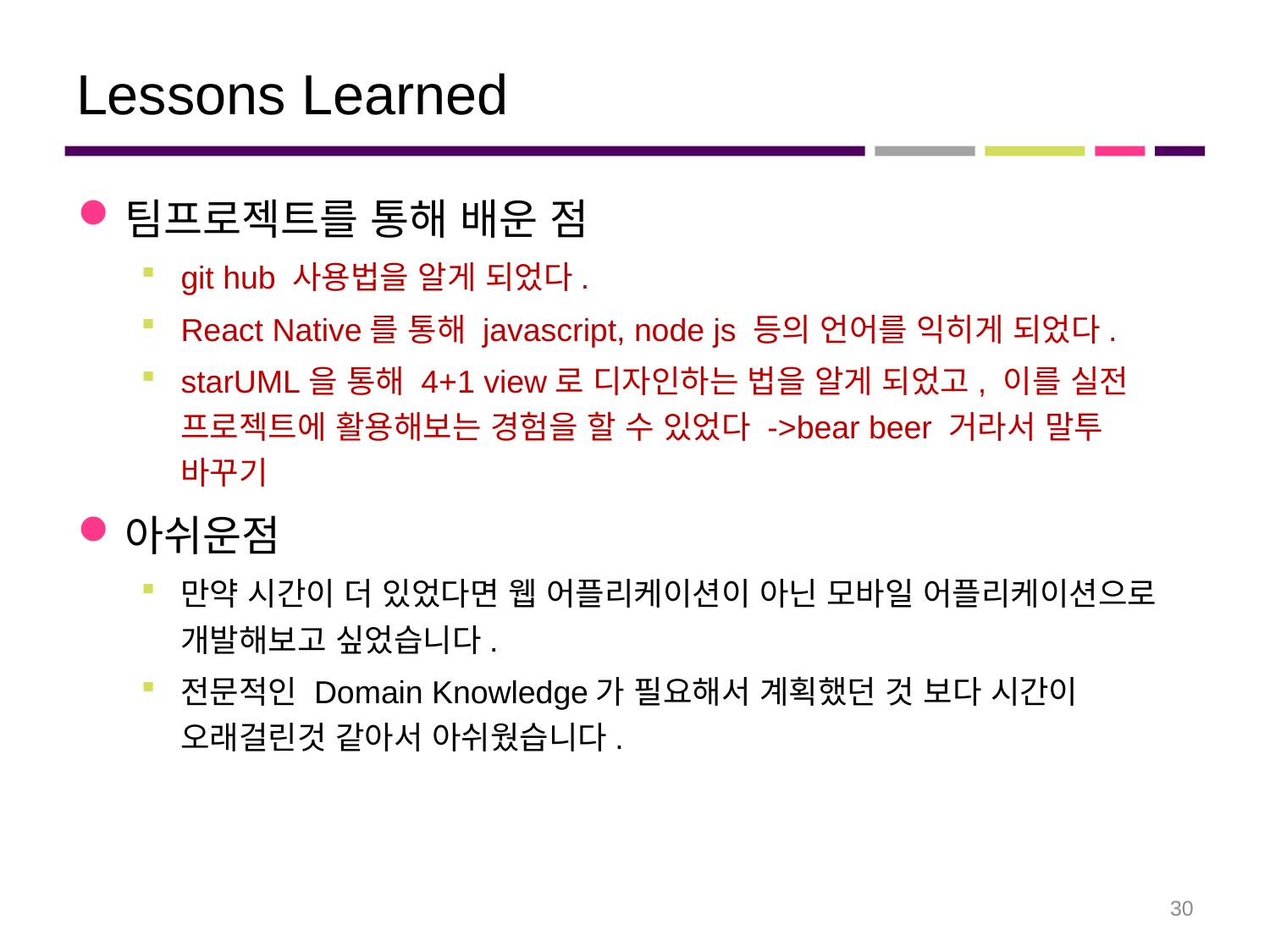

# Lessons Learned
팀프로젝트를 통해 배운 점
git hub 사용법을 알게 되었다.
React Native를 통해 javascript, node js 등의 언어를 익히게 되었다.
starUML을 통해 4+1 view로 디자인하는 법을 알게 되었고, 이를 실전 프로젝트에 활용해보는 경험을 할 수 있었다 ->bear beer 거라서 말투 바꾸기
아쉬운점
만약 시간이 더 있었다면 웹 어플리케이션이 아닌 모바일 어플리케이션으로 개발해보고 싶었습니다.
전문적인 Domain Knowledge가 필요해서 계획했던 것 보다 시간이 오래걸린것 같아서 아쉬웠습니다.

30